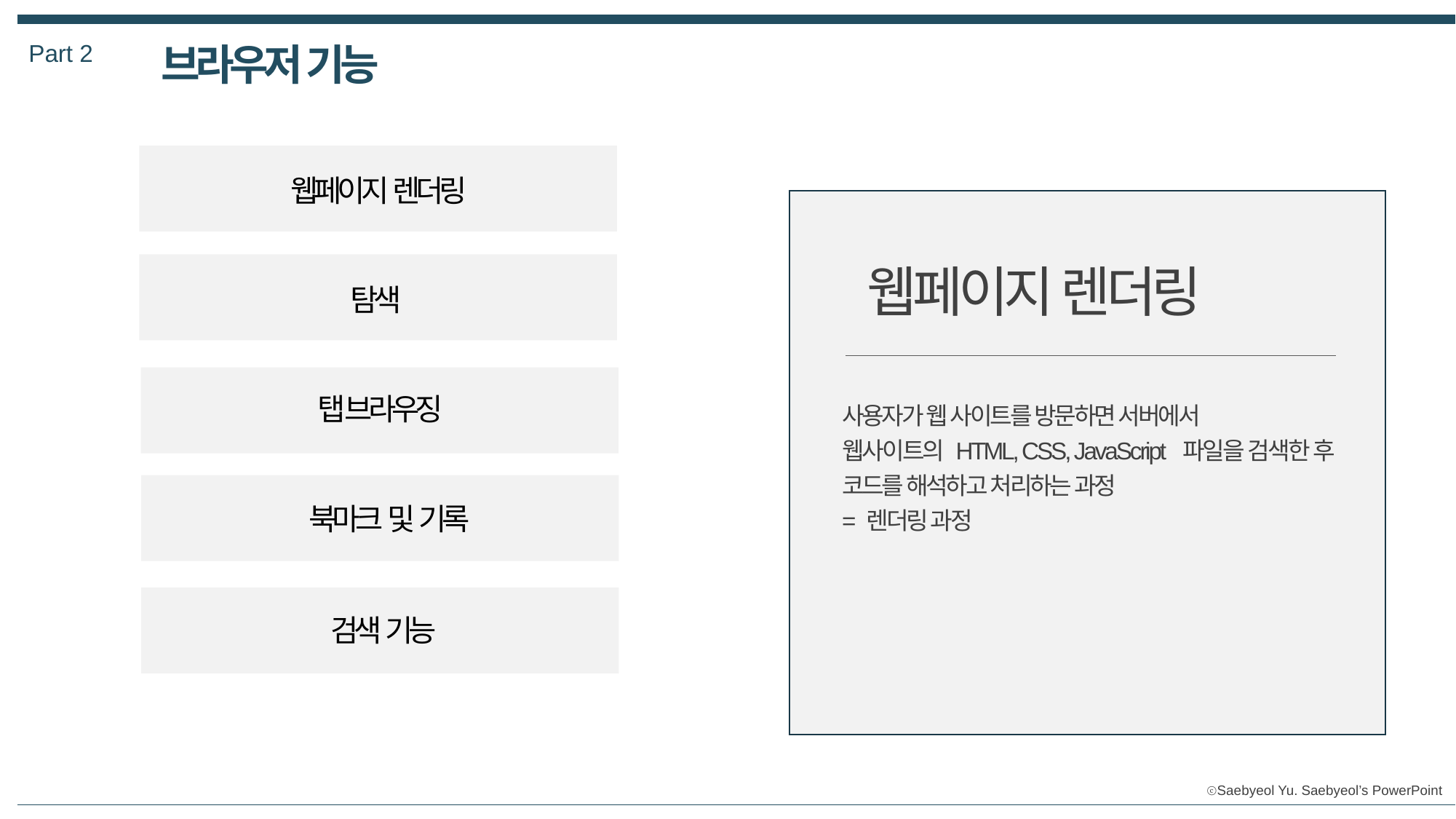

Part 2
브라우저 기능

웹페이지  렌더링

웹페이지 렌더링

탐색

탭 브라우징
사용자가 웹 사이트를 방문하면 서버에서
웹사이트의 HTML, CSS, JavaScript  파일을 검색한 후 코드를 해석하고 처리하는 과정
= 렌더링 과정

북마크  및  기록

검색  기능